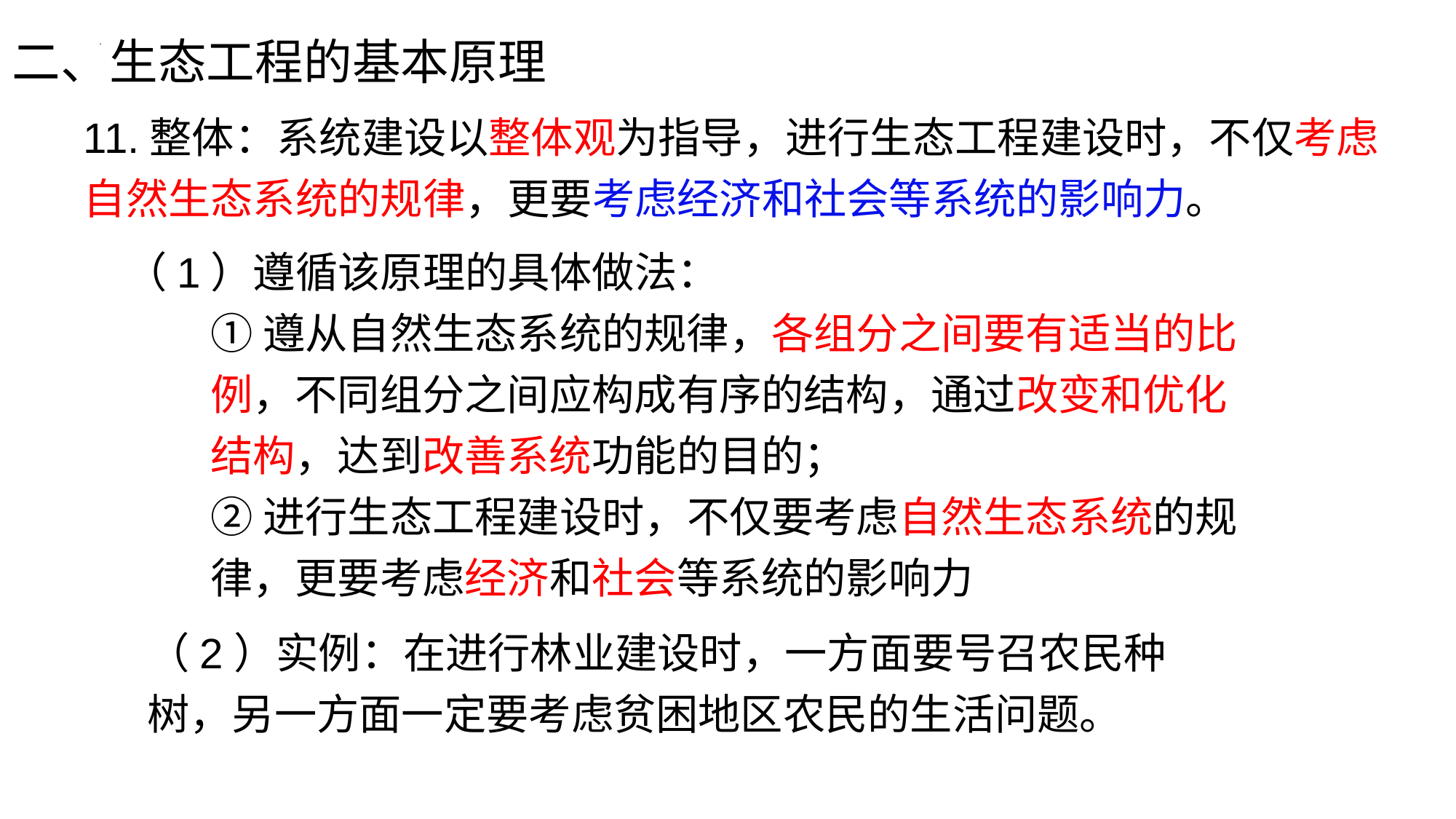

二、生态工程的基本原理
11.整体：系统建设以整体观为指导，进行生态工程建设时，不仅考虑自然生态系统的规律，更要考虑经济和社会等系统的影响力。
（1）遵循该原理的具体做法：
①遵从自然生态系统的规律，各组分之间要有适当的比例，不同组分之间应构成有序的结构，通过改变和优化结构，达到改善系统功能的目的；
②进行生态工程建设时，不仅要考虑自然生态系统的规律，更要考虑经济和社会等系统的影响力
（2）实例：在进行林业建设时，一方面要号召农民种树，另一方面一定要考虑贫困地区农民的生活问题。